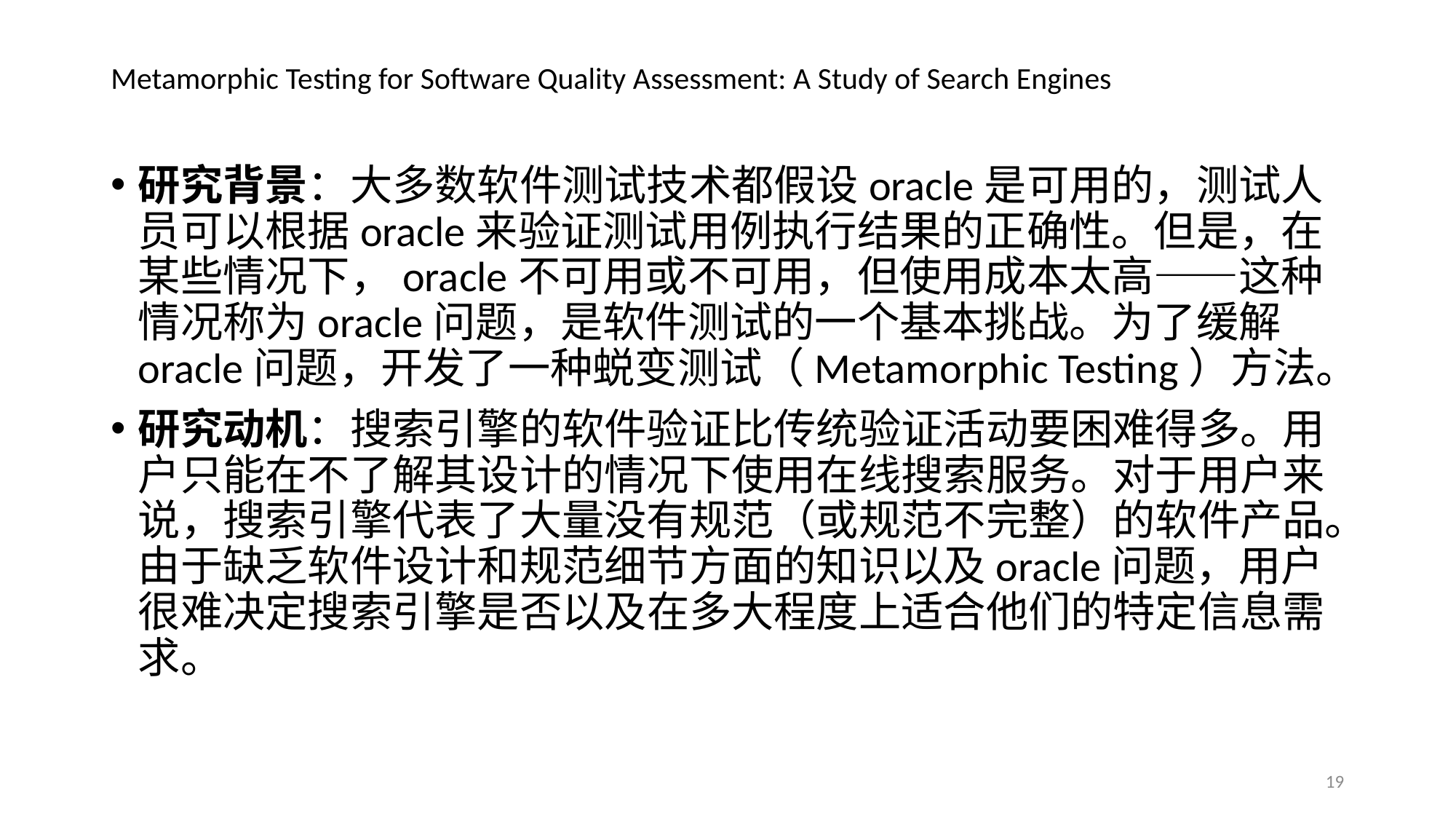

# Metamorphic Testing for Software Quality Assessment: A Study of Search Engines
研究背景：大多数软件测试技术都假设oracle是可用的，测试人员可以根据oracle来验证测试用例执行结果的正确性。但是，在某些情况下，oracle不可用或不可用，但使用成本太高——这种情况称为oracle问题，是软件测试的一个基本挑战。为了缓解oracle问题，开发了一种蜕变测试（Metamorphic Testing）方法。
研究动机：搜索引擎的软件验证比传统验证活动要困难得多。用户只能在不了解其设计的情况下使用在线搜索服务。对于用户来说，搜索引擎代表了大量没有规范（或规范不完整）的软件产品。由于缺乏软件设计和规范细节方面的知识以及oracle问题，用户很难决定搜索引擎是否以及在多大程度上适合他们的特定信息需求。

19